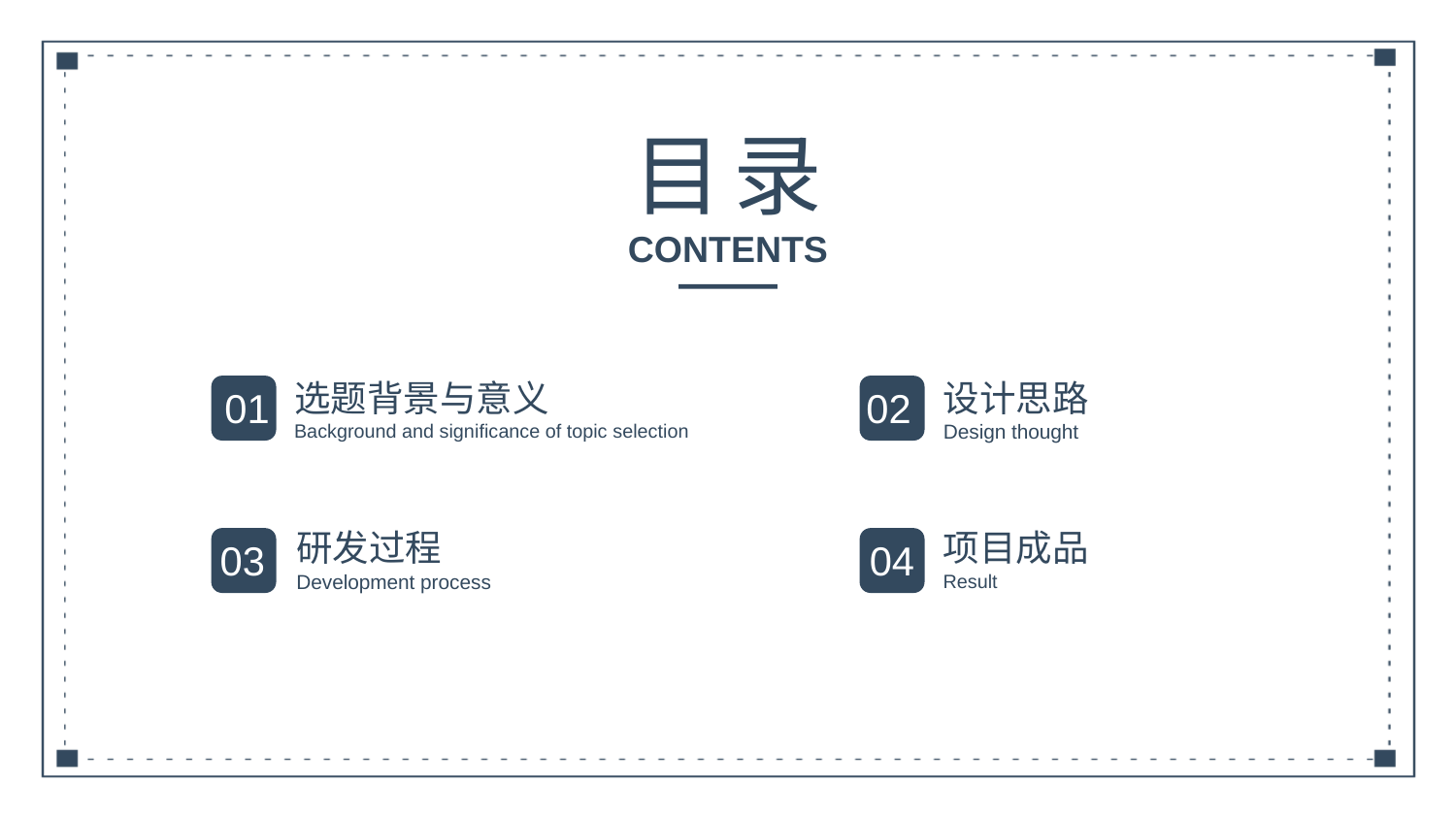

行业PPT模板http://www.1ppt.com/hangye/
目 录
CONTENTS

选题背景与意义
Background and significance of topic selection
设计思路
Design thought

01
02
研发过程
Development process
项目成品
Result

03
04